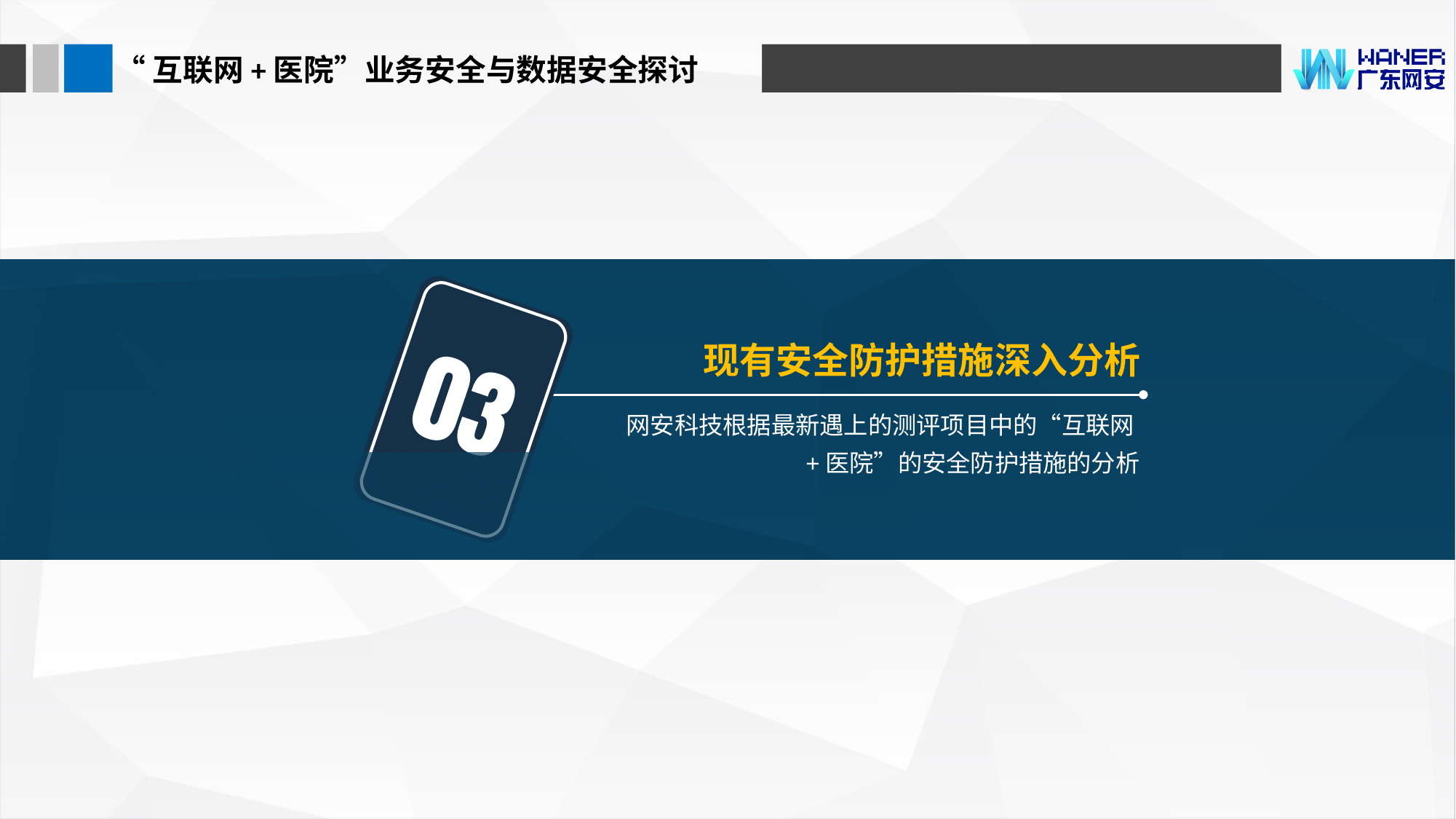

“互联网+医院”业务安全与数据安全探讨

03

现有安全防护措施深入分析
网安科技根据最新遇上的测评项目中的“互联网+医院”的安全防护措施的分析